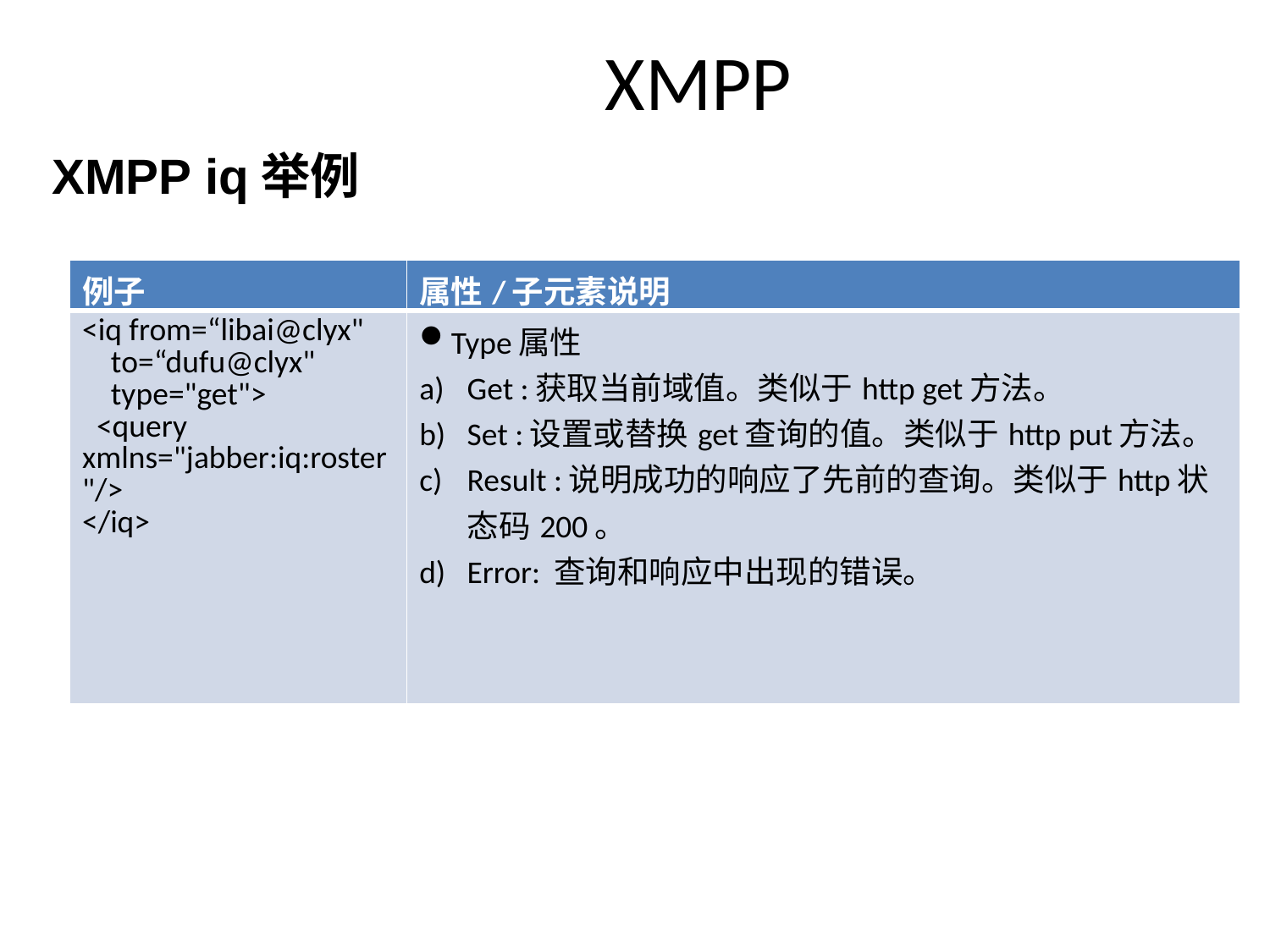

# XMPP
XMPP iq举例

| 例子 | 属性/子元素说明 |
| --- | --- |
| <iq from=“libai@clyx"      to=“dufu@clyx"      type="get">   <query xmlns="jabber:iq:roster"/> </iq> | Type属性 Get :获取当前域值。类似于http get方法。 Set :设置或替换get查询的值。类似于http put方法。 Result :说明成功的响应了先前的查询。类似于http状态码200。 Error: 查询和响应中出现的错误。 |